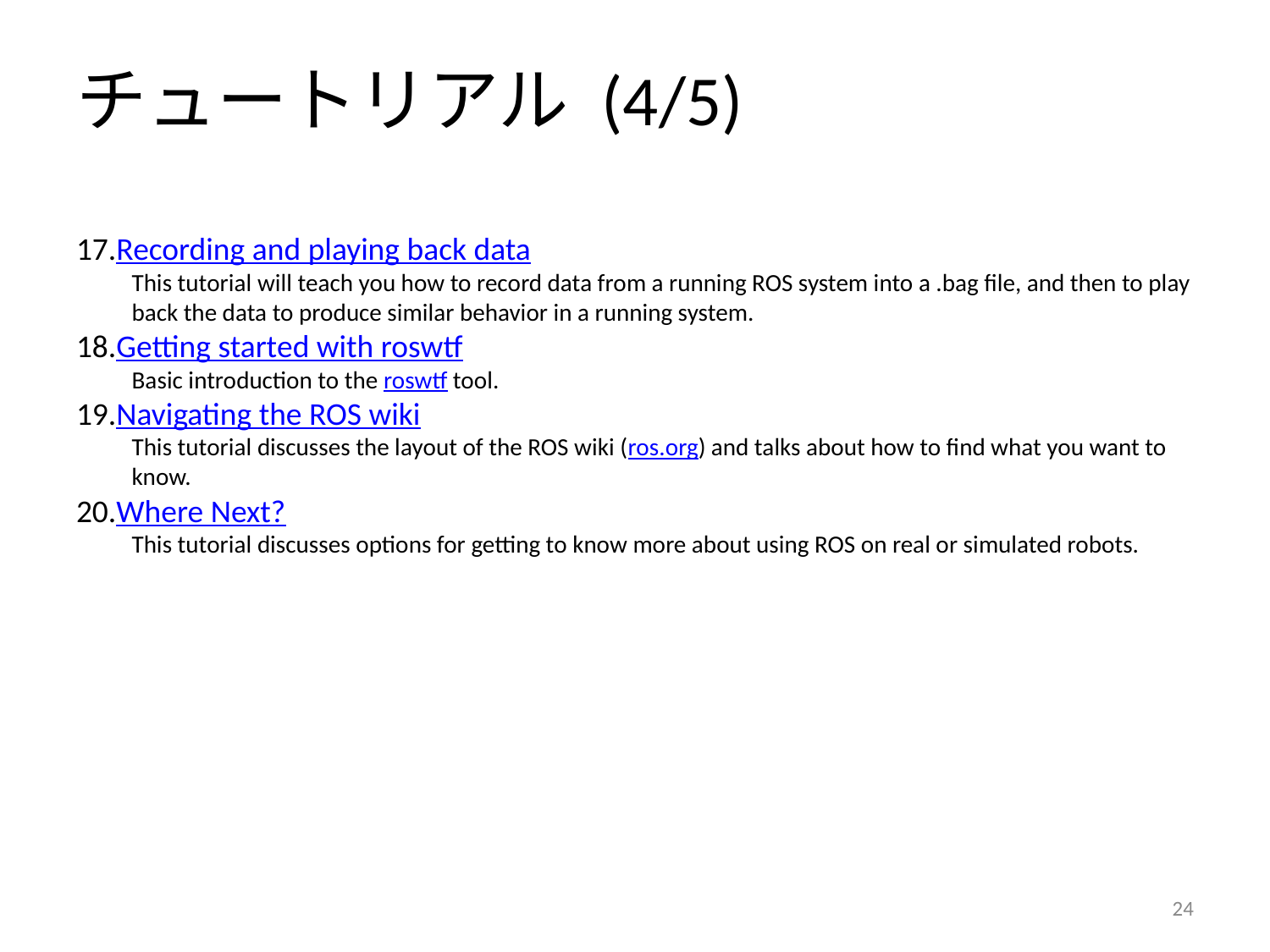

# チュートリアル (4/5)
Recording and playing back data
This tutorial will teach you how to record data from a running ROS system into a .bag file, and then to play back the data to produce similar behavior in a running system.
Getting started with roswtf
Basic introduction to the roswtf tool.
Navigating the ROS wiki
This tutorial discusses the layout of the ROS wiki (ros.org) and talks about how to find what you want to know.
Where Next?
This tutorial discusses options for getting to know more about using ROS on real or simulated robots.

24